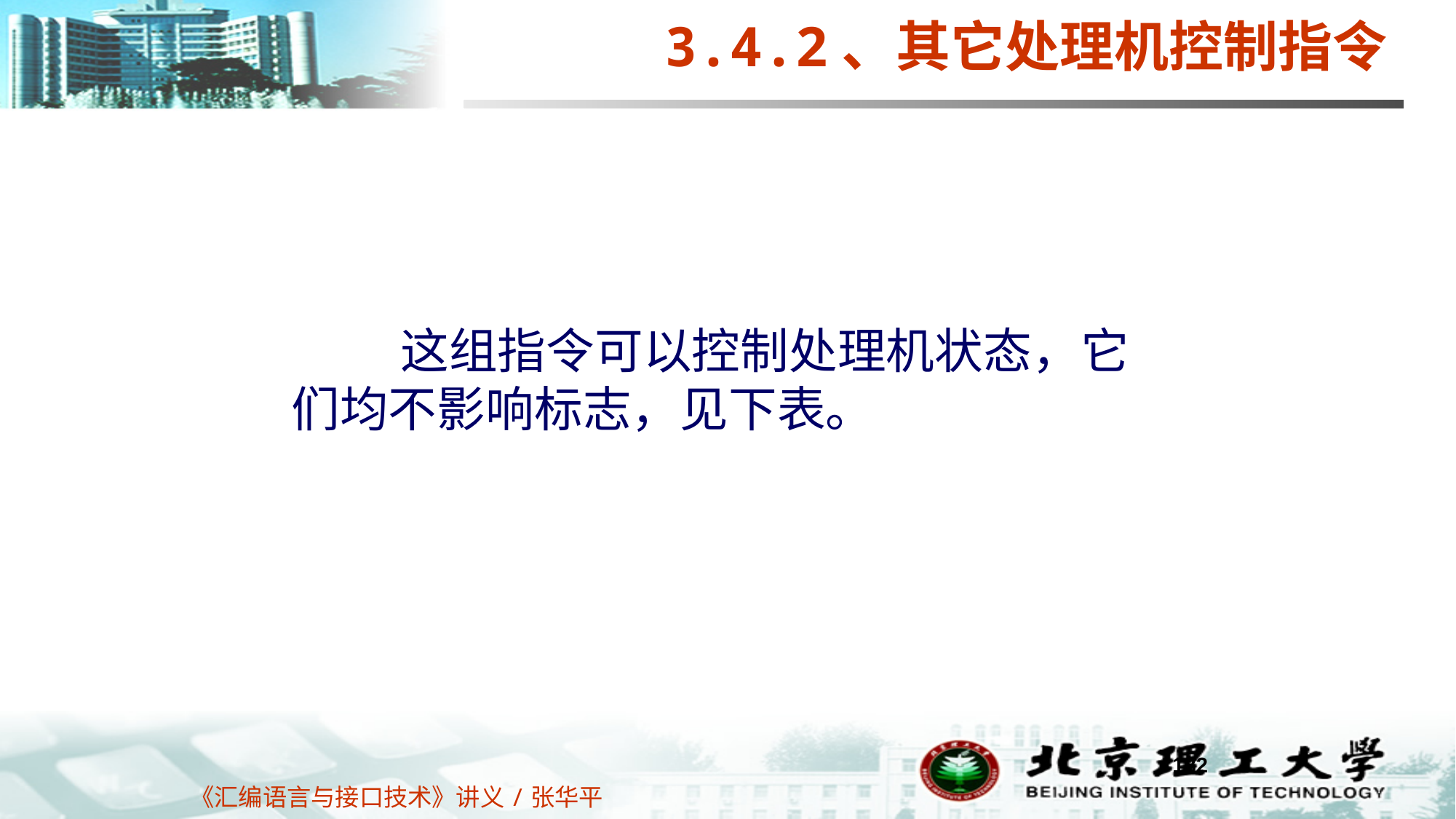

3.4.2、其它处理机控制指令
	这组指令可以控制处理机状态，它们均不影响标志，见下表。
182